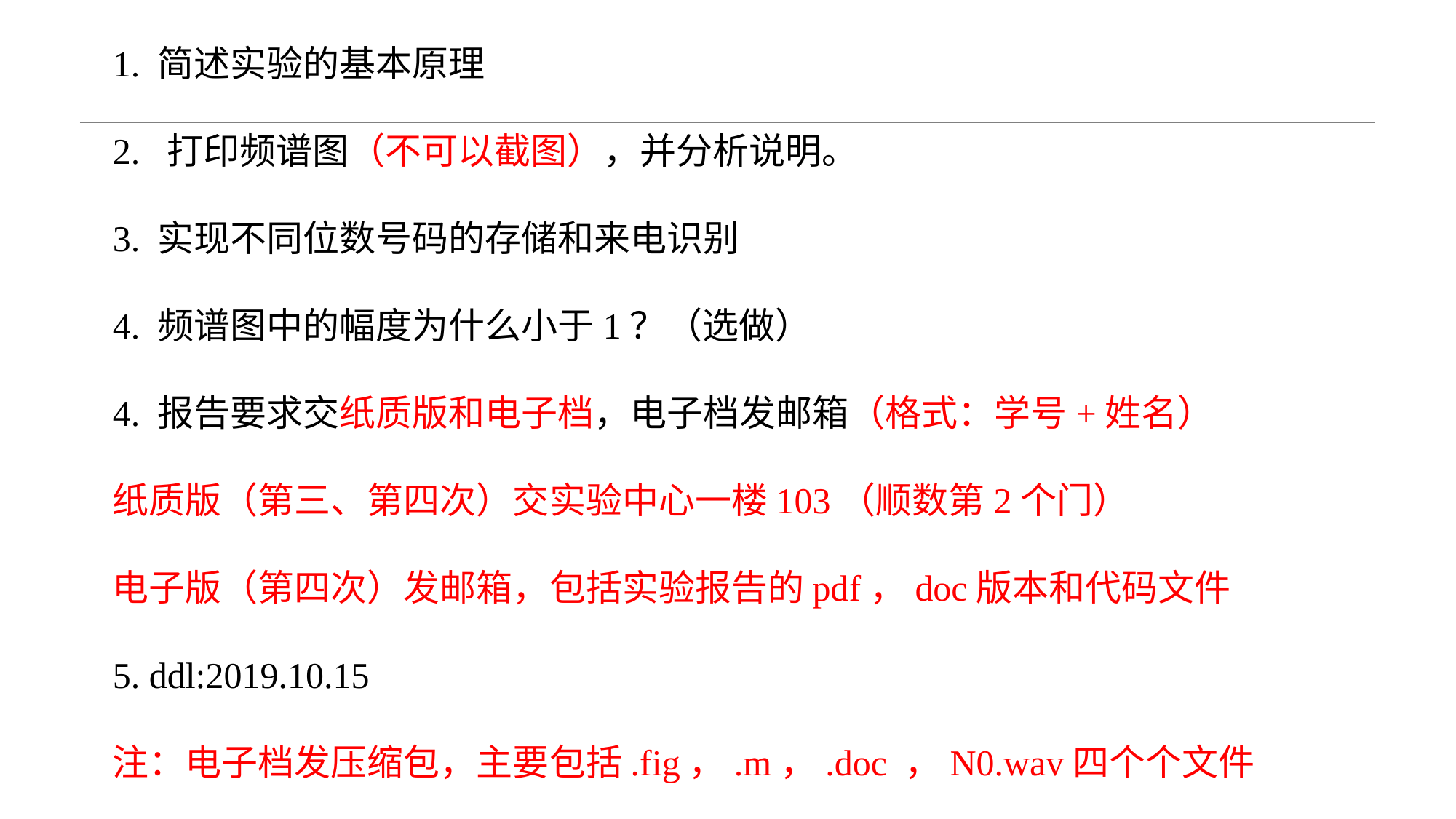

1. 简述实验的基本原理
2.  打印频谱图（不可以截图），并分析说明。
3. 实现不同位数号码的存储和来电识别
4. 频谱图中的幅度为什么小于1？（选做）
4. 报告要求交纸质版和电子档，电子档发邮箱（格式：学号+姓名）
纸质版（第三、第四次）交实验中心一楼103（顺数第2个门）
电子版（第四次）发邮箱，包括实验报告的pdf，doc版本和代码文件
5. ddl:2019.10.15
注：电子档发压缩包，主要包括.fig，.m，.doc ，N0.wav四个个文件